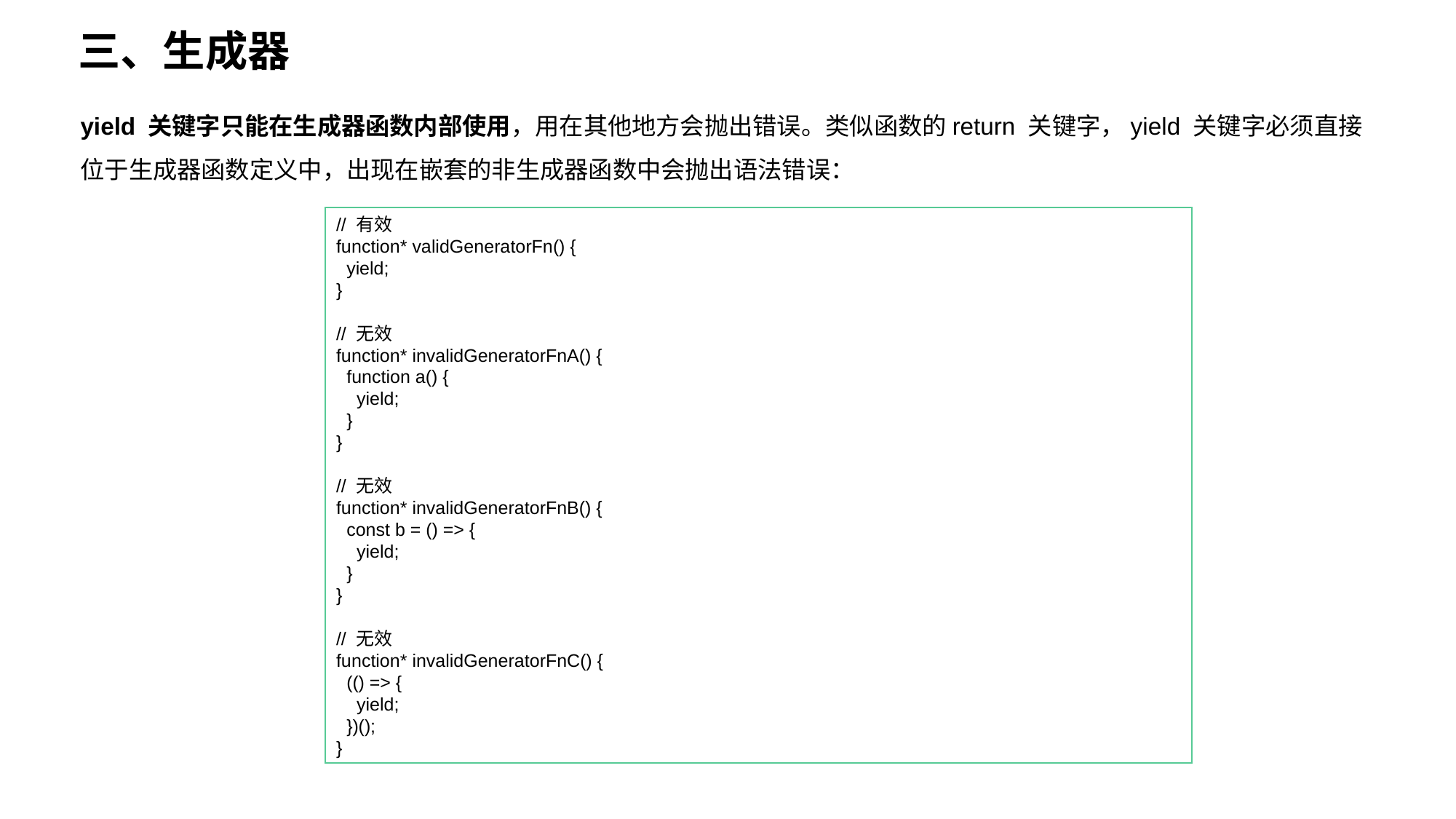

三、生成器
yield 关键字只能在生成器函数内部使用，用在其他地方会抛出错误。类似函数的return 关键字，yield 关键字必须直接位于生成器函数定义中，出现在嵌套的非生成器函数中会抛出语法错误：
// 有效
function* validGeneratorFn() {
  yield;
}

// 无效
function* invalidGeneratorFnA() {
  function a() {
    yield;
  }
}

// 无效
function* invalidGeneratorFnB() {
  const b = () => {
    yield;
  }
}

// 无效
function* invalidGeneratorFnC() {
  (() => {
    yield;
  })();
}